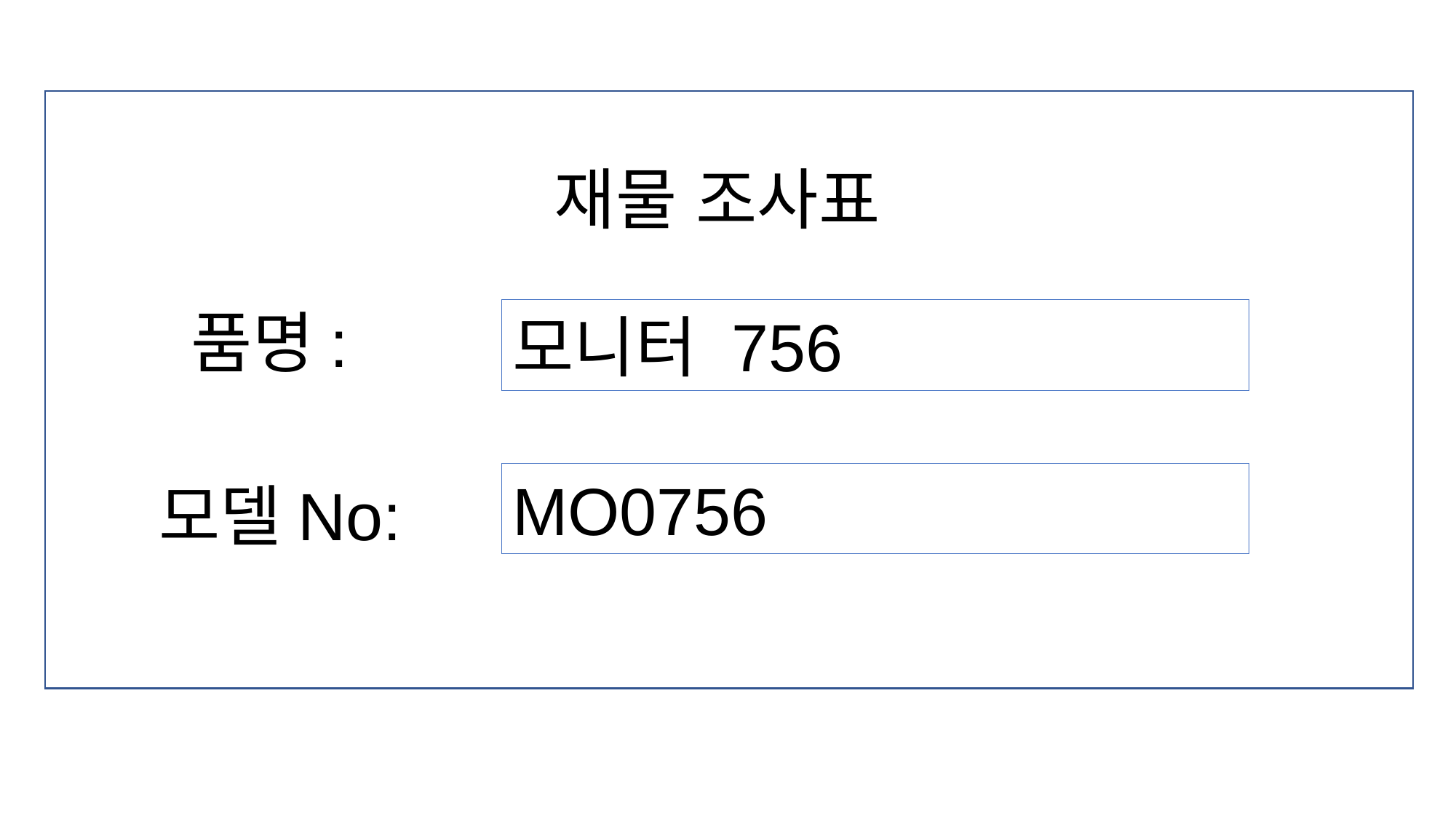

재물 조사표
품명:
모니터 756
MO0756
모델No: